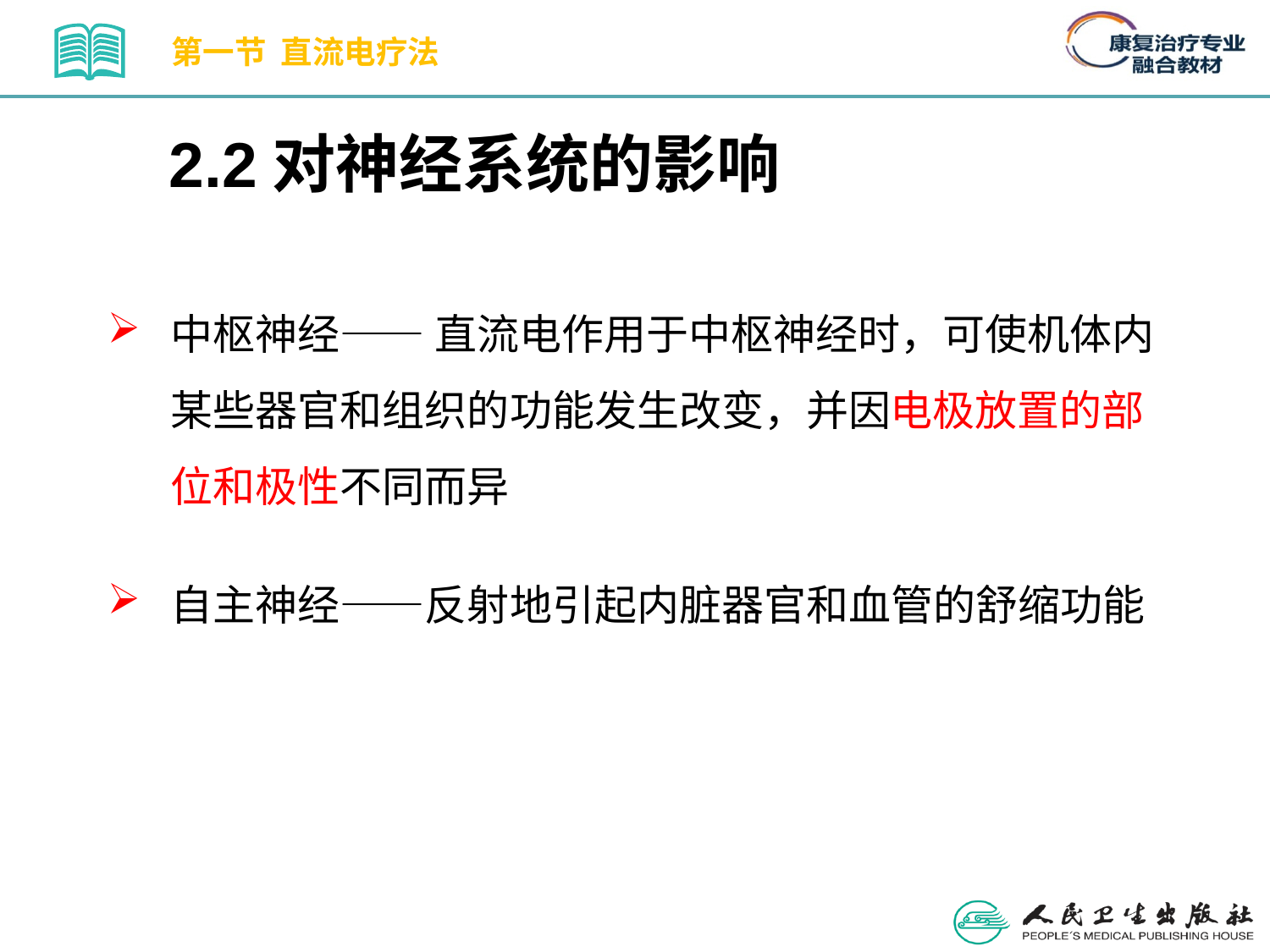

第一节  直流电疗法
2.2对神经系统的影响
中枢神经—— 直流电作用于中枢神经时，可使机体内某些器官和组织的功能发生改变，并因电极放置的部位和极性不同而异
自主神经——反射地引起内脏器官和血管的舒缩功能